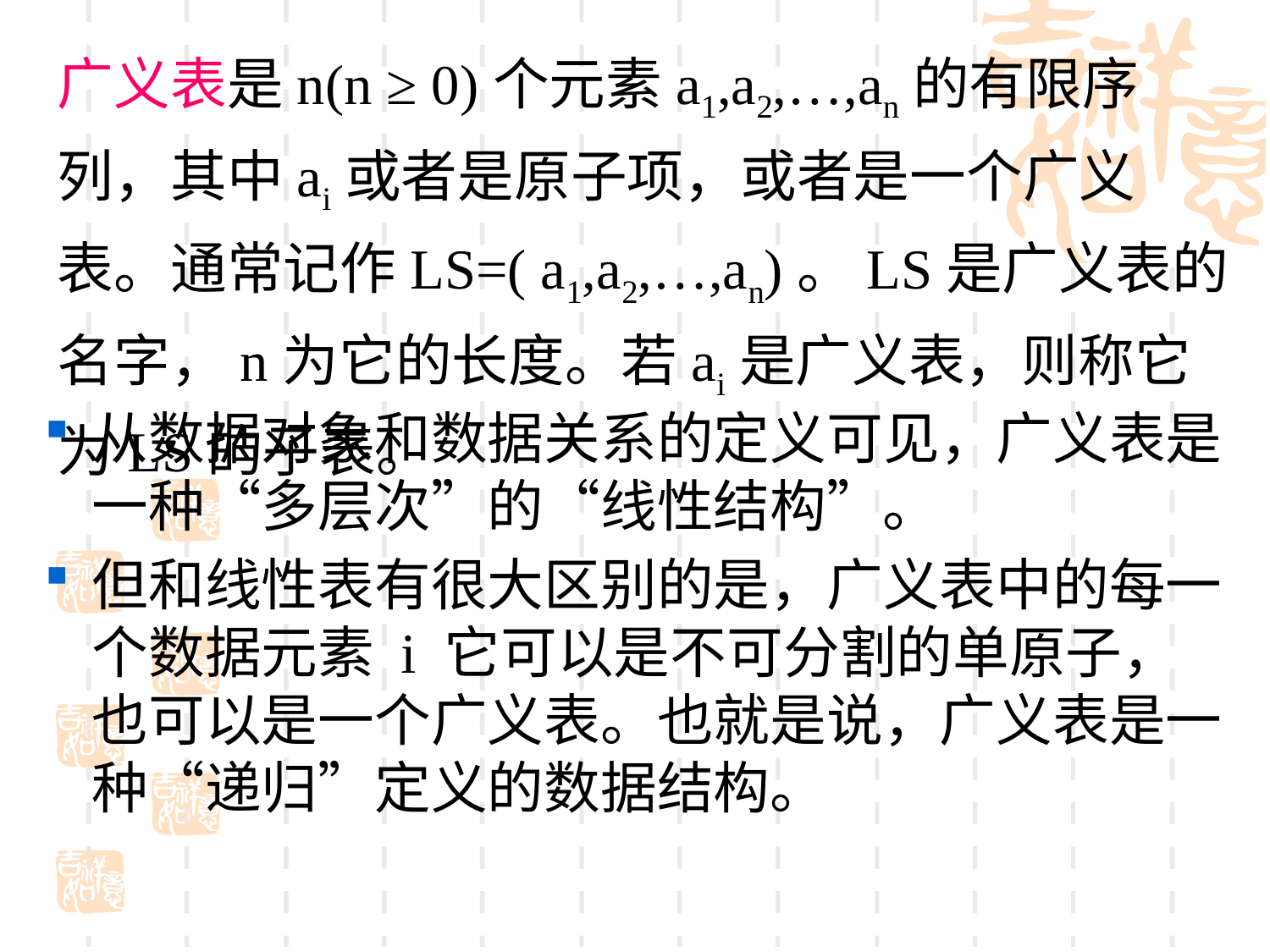

广义表是n(n ≥ 0)个元素a1,a2,…,an的有限序列，其中ai或者是原子项，或者是一个广义表。通常记作LS=( a1,a2,…,an)。LS是广义表的名字，n为它的长度。若ai是广义表，则称它为LS的子表。
从数据对象和数据关系的定义可见，广义表是一种“多层次”的“线性结构”。
但和线性表有很大区别的是，广义表中的每一个数据元素 i 它可以是不可分割的单原子，也可以是一个广义表。也就是说，广义表是一种“递归”定义的数据结构。